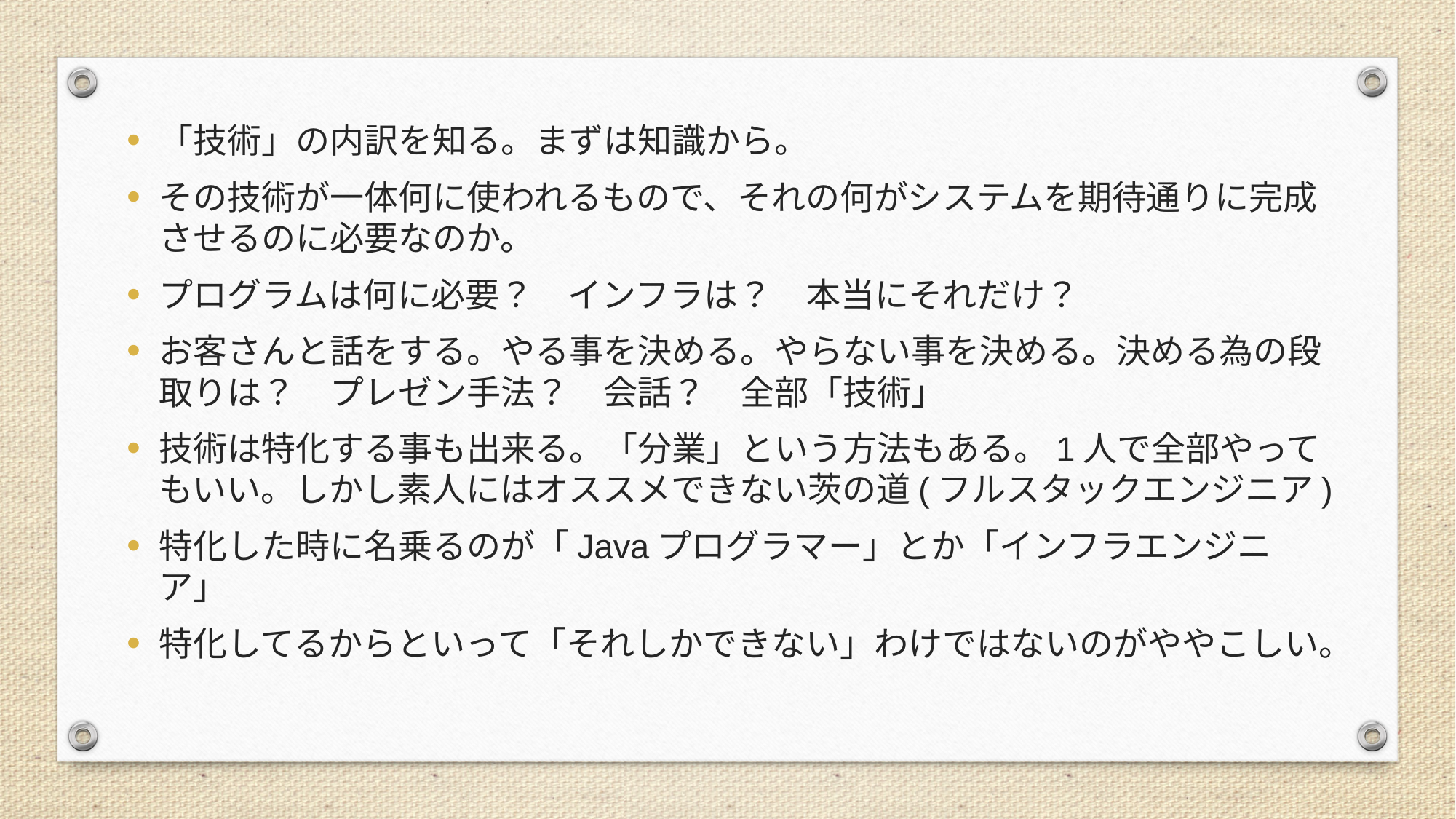

「技術」の内訳を知る。まずは知識から。
その技術が一体何に使われるもので、それの何がシステムを期待通りに完成させるのに必要なのか。
プログラムは何に必要？　インフラは？　本当にそれだけ？
お客さんと話をする。やる事を決める。やらない事を決める。決める為の段取りは？　プレゼン手法？　会話？　全部「技術」
技術は特化する事も出来る。「分業」という方法もある。1人で全部やってもいい。しかし素人にはオススメできない茨の道(フルスタックエンジニア)
特化した時に名乗るのが「Javaプログラマー」とか「インフラエンジニア」
特化してるからといって「それしかできない」わけではないのがややこしい。